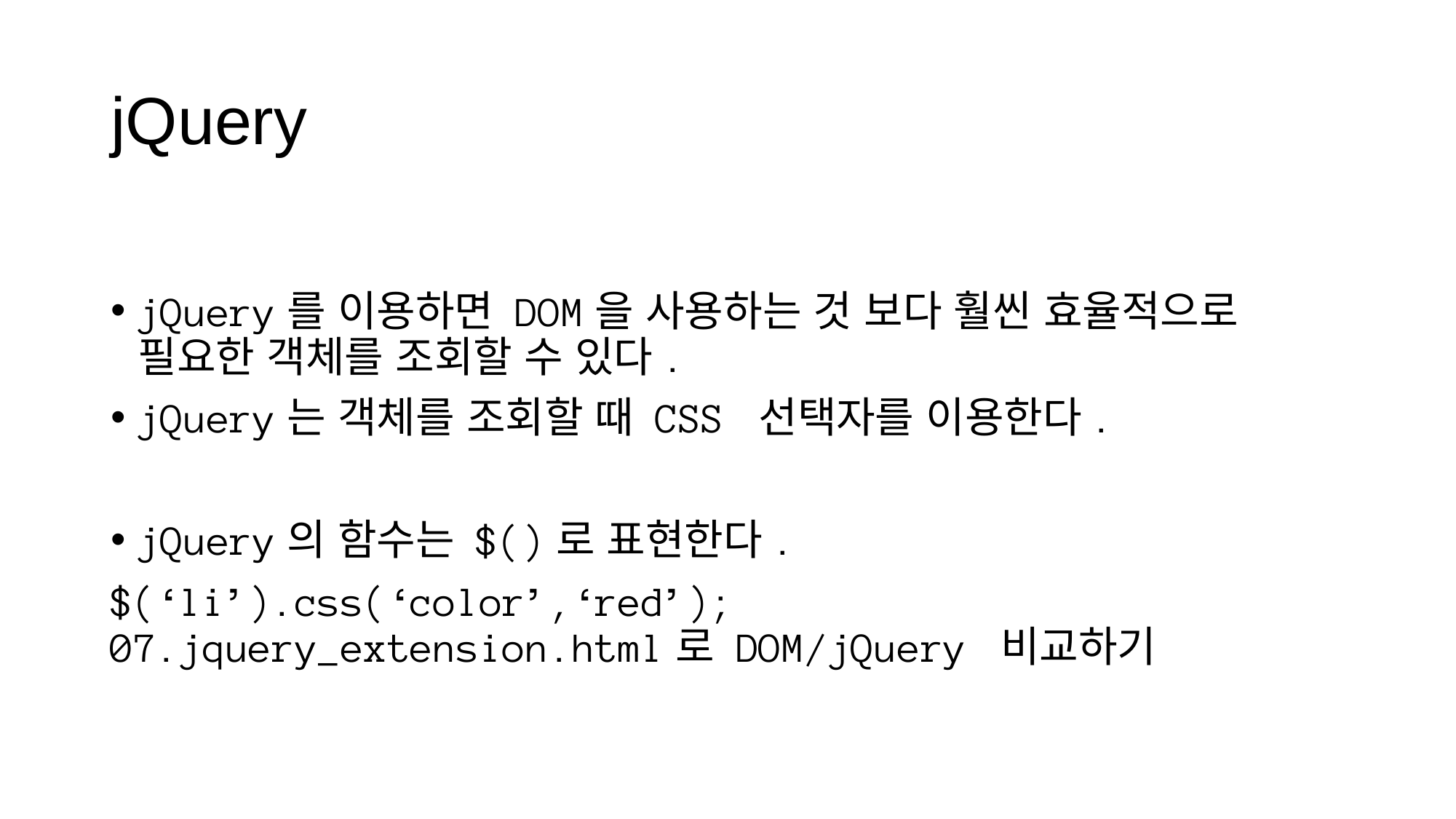

# jQuery

jQuery를 이용하면 DOM을 사용하는 것 보다 훨씬 효율적으로 필요한 객체를 조회할 수 있다.
jQuery는 객체를 조회할 때 CSS 선택자를 이용한다.

jQuery의 함수는 $()로 표현한다.
$(‘li’).css(‘color’,‘red’);
07.jquery_extension.html로 DOM/jQuery 비교하기